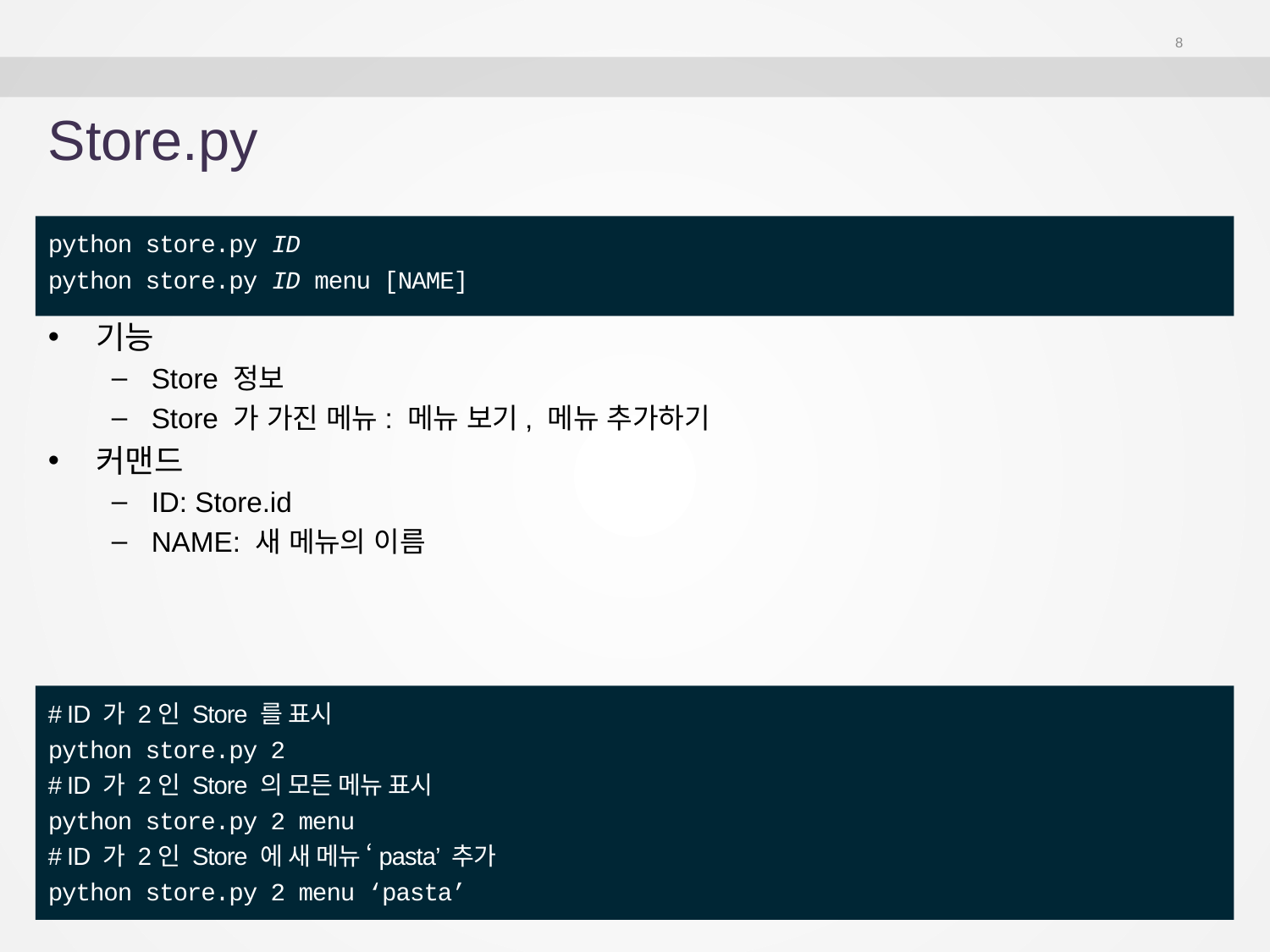

8
# Store.py
python store.py ID
python store.py ID menu [NAME]

기능
Store 정보
Store 가 가진 메뉴: 메뉴 보기, 메뉴 추가하기
커맨드
ID: Store.id
NAME: 새 메뉴의 이름

# ID 가 2인 Store 를 표시
python store.py 2
# ID 가 2인 Store 의 모든 메뉴 표시
python store.py 2 menu
# ID 가 2인 Store 에 새 메뉴 ‘pasta’ 추가
python store.py 2 menu ‘pasta’